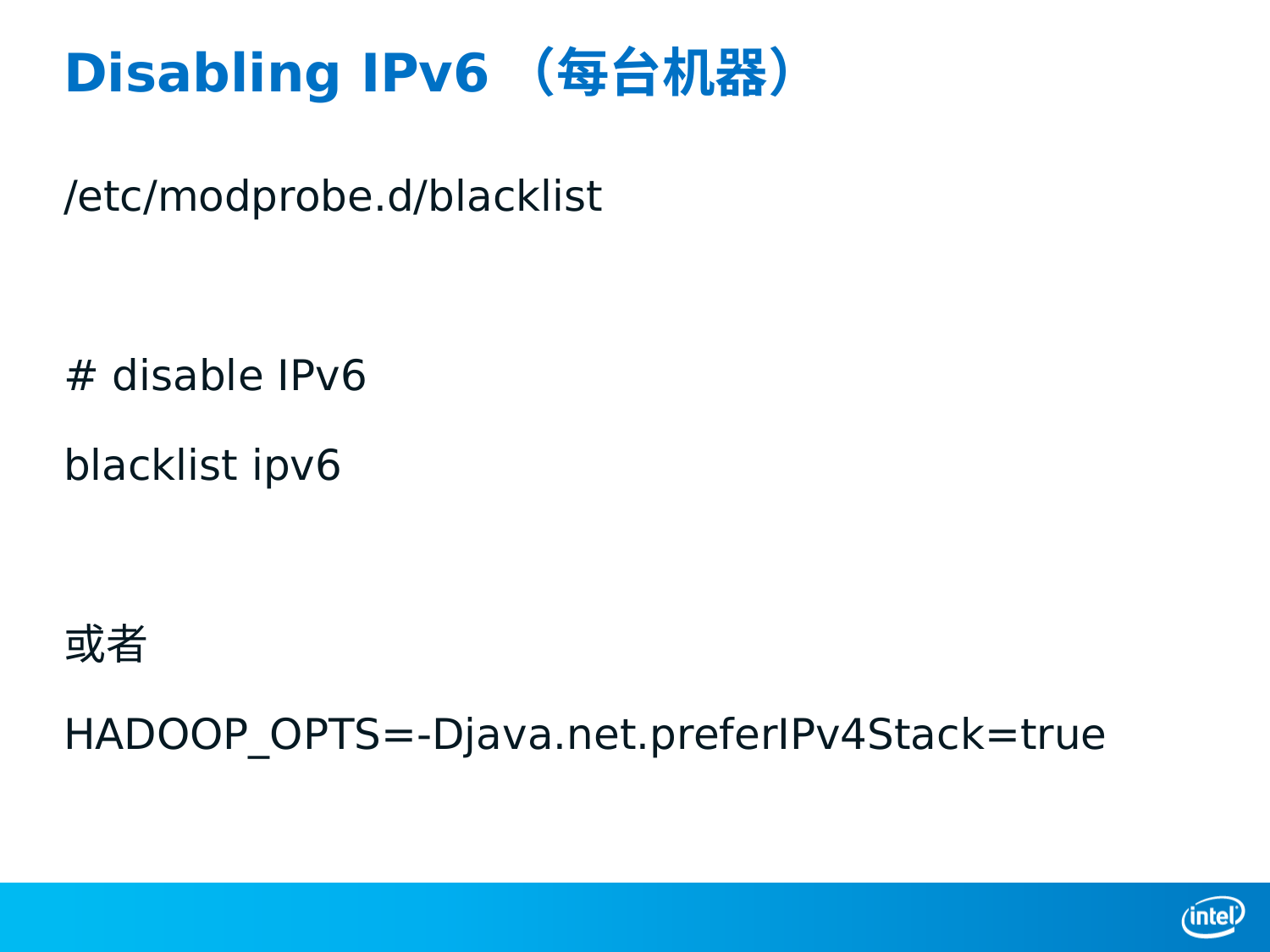

# Disabling IPv6（每台机器）
/etc/modprobe.d/blacklist

# disable IPv6
blacklist ipv6

或者
HADOOP_OPTS=-Djava.net.preferIPv4Stack=true